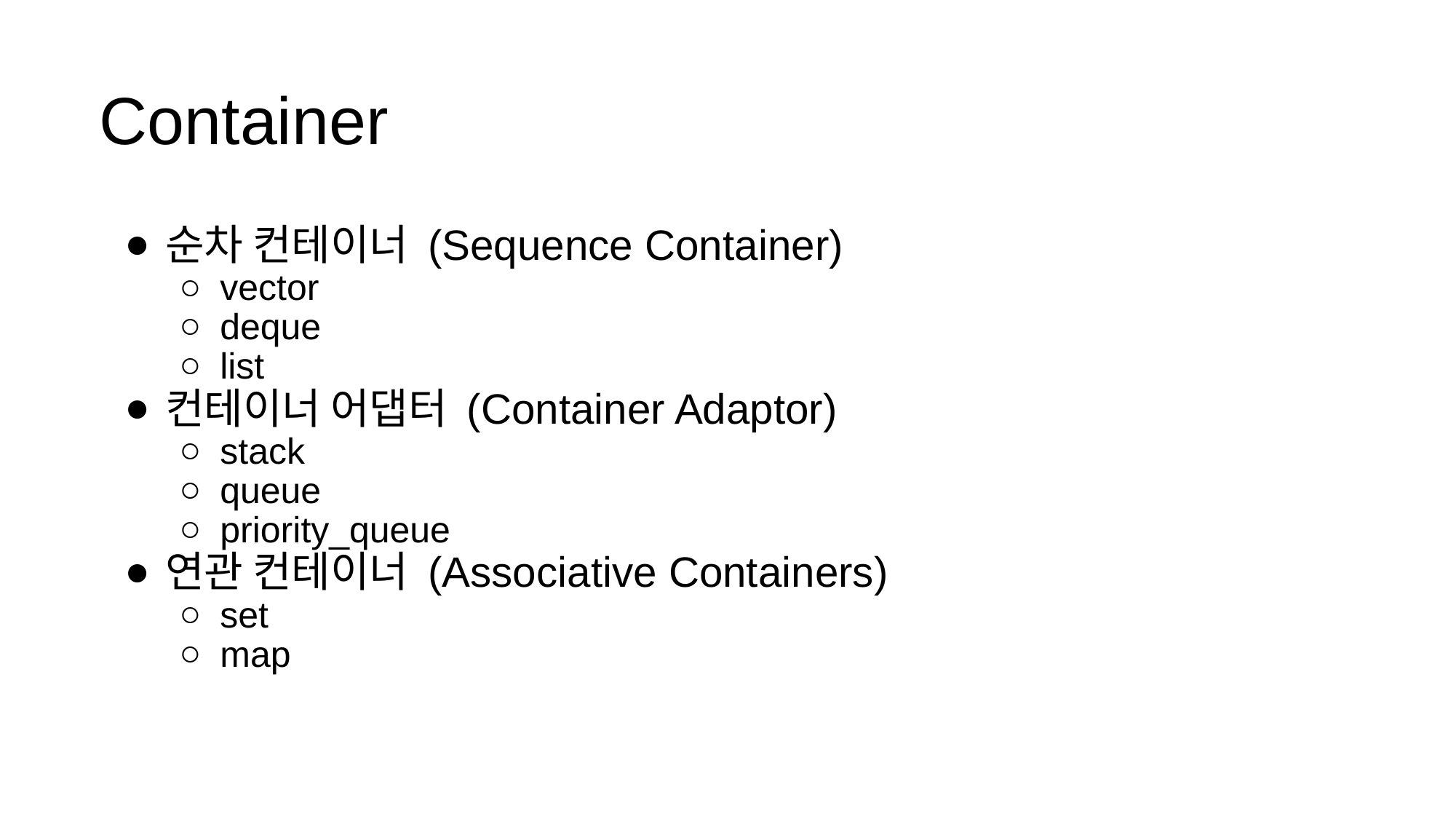

# Container
순차 컨테이너 (Sequence Container)
vector
deque
list
컨테이너 어댑터 (Container Adaptor)
stack
queue
priority_queue
연관 컨테이너 (Associative Containers)
set
map